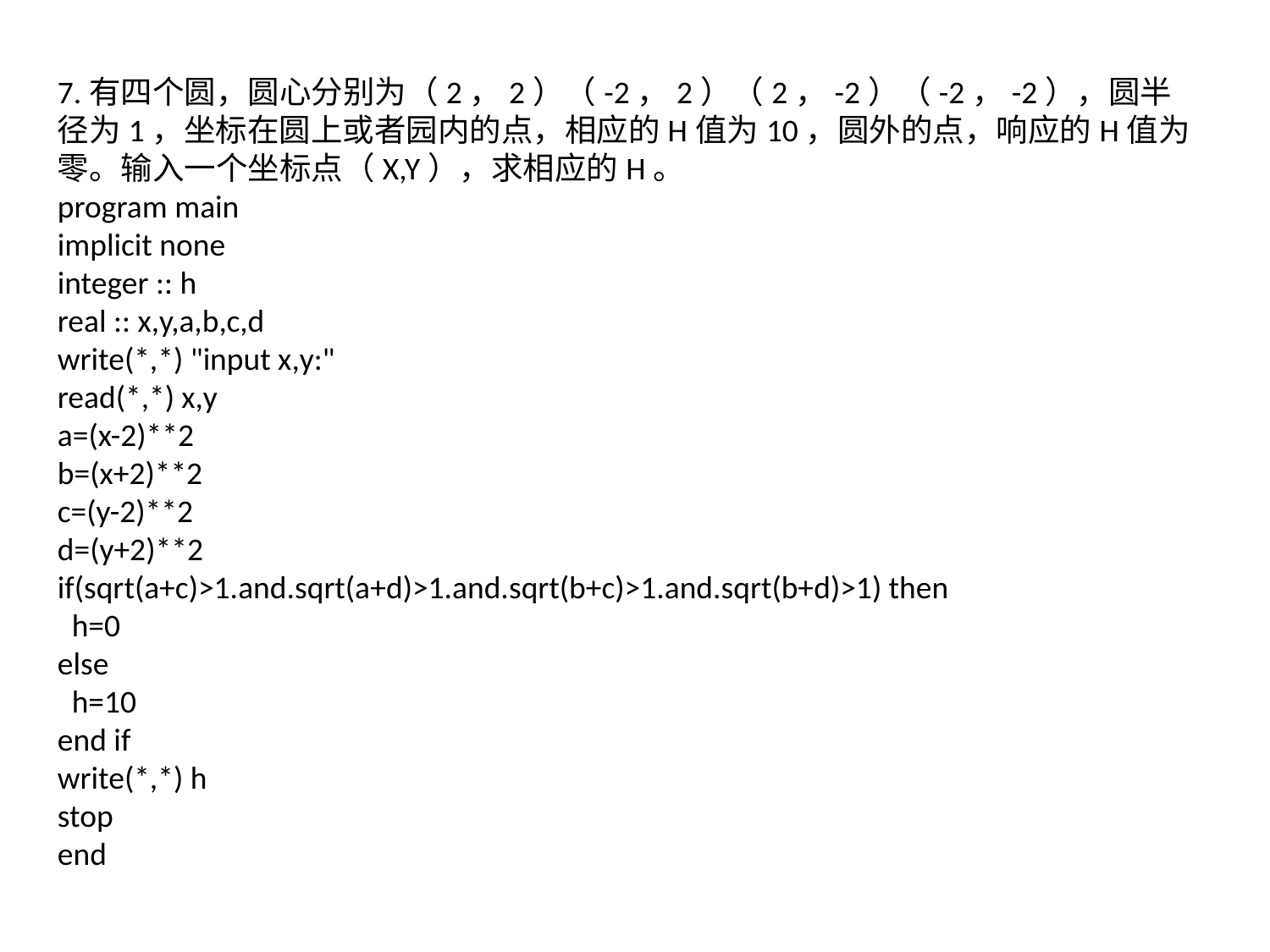

7.有四个圆，圆心分别为（2，2）（-2，2）（2，-2）（-2，-2），圆半径为1，坐标在圆上或者园内的点，相应的H值为10，圆外的点，响应的H值为零。输入一个坐标点（X,Y），求相应的H。
program main
implicit none
integer :: h
real :: x,y,a,b,c,d
write(*,*) "input x,y:"
read(*,*) x,y
a=(x-2)**2
b=(x+2)**2
c=(y-2)**2
d=(y+2)**2
if(sqrt(a+c)>1.and.sqrt(a+d)>1.and.sqrt(b+c)>1.and.sqrt(b+d)>1) then
  h=0
else
  h=10
end if
write(*,*) h
stop
end